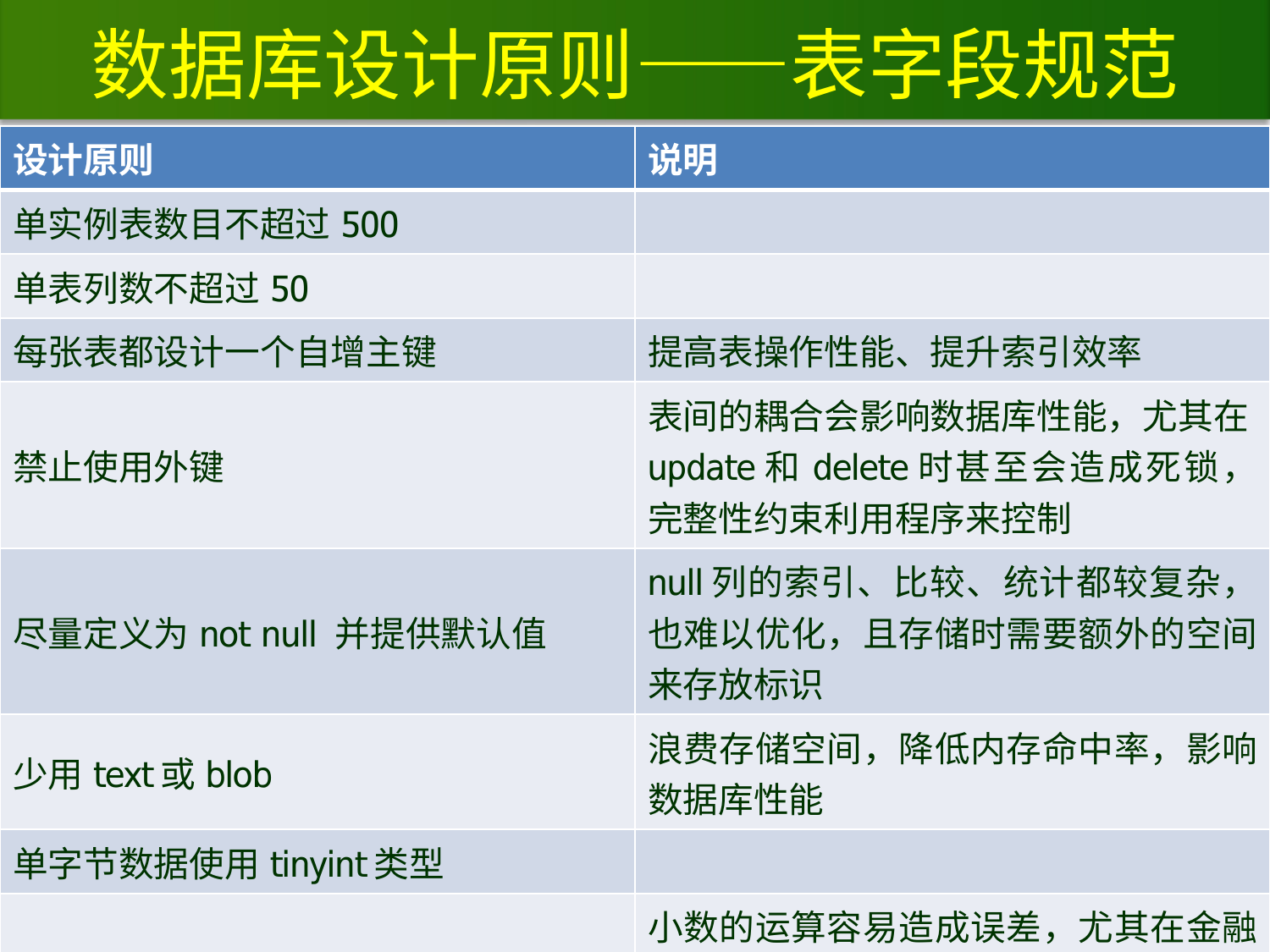

# 数据库设计原则——表字段规范
| 设计原则 | 说明 |
| --- | --- |
| 单实例表数目不超过500 |  |
| 单表列数不超过50 |  |
| 每张表都设计一个自增主键 | 提高表操作性能、提升索引效率 |
| 禁止使用外键 | 表间的耦合会影响数据库性能，尤其在update和delete时甚至会造成死锁，完整性约束利用程序来控制 |
| 尽量定义为not null 并提供默认值 | null列的索引、比较、统计都较复杂，也难以优化，且存储时需要额外的空间来存放标识 |
| 少用text或blob | 浪费存储空间，降低内存命中率，影响数据库性能 |
| 单字节数据使用tinyint类型 |  |
| 禁用小数存储货币 | 小数的运算容易造成误差，尤其在金融行业，建议使用“分”甚至“厘”做单位 |